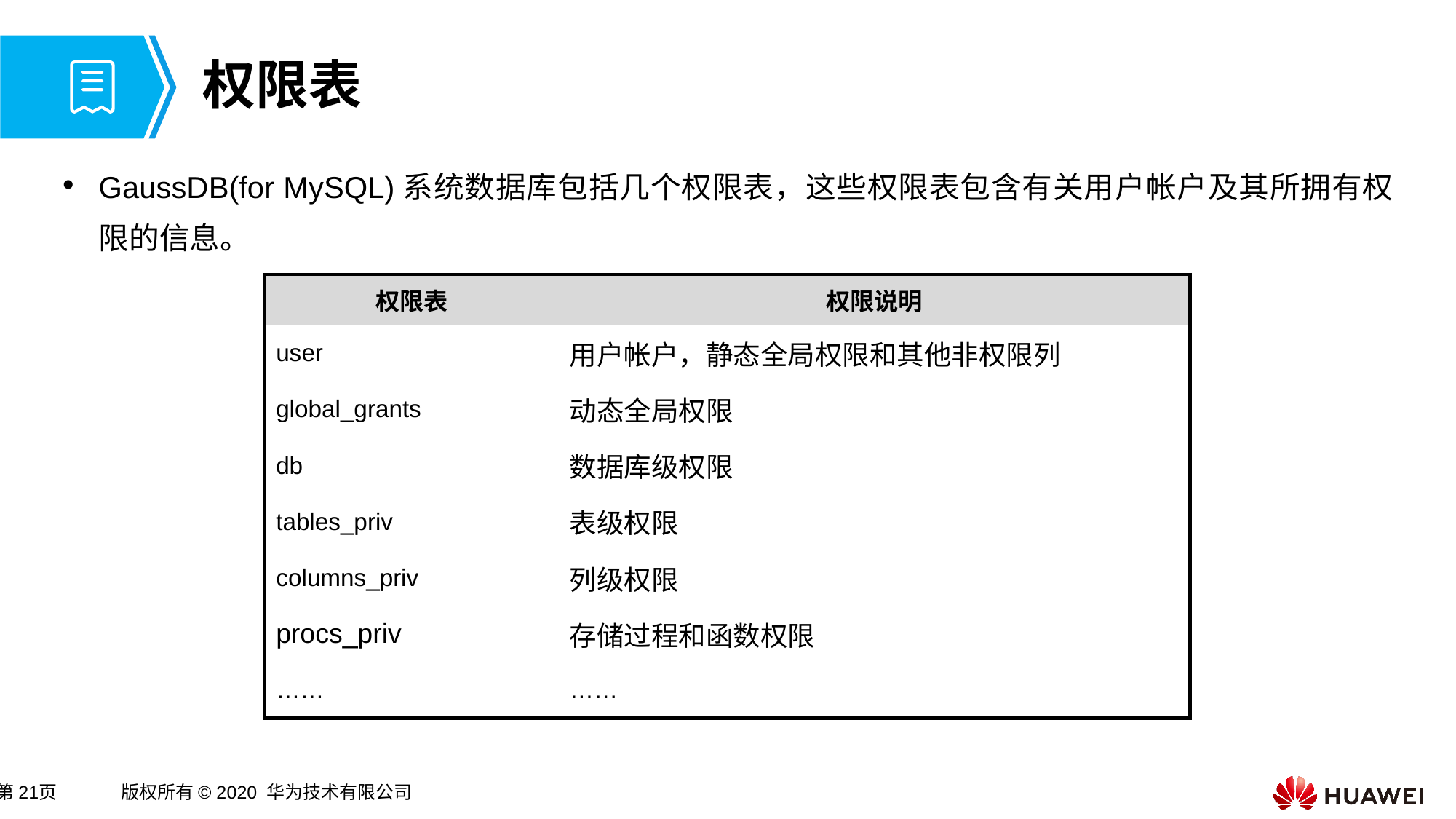

# 权限表
GaussDB(for MySQL)系统数据库包括几个权限表，这些权限表包含有关用户帐户及其所拥有权限的信息。

| 权限表 | 权限说明 |
| --- | --- |
| user | 用户帐户，静态全局权限和其他非权限列 |
| global\_grants | 动态全局权限 |
| db | 数据库级权限 |
| tables\_priv | 表级权限 |
| columns\_priv | 列级权限 |
| procs\_priv | 存储过程和函数权限 |
| …… | …… |